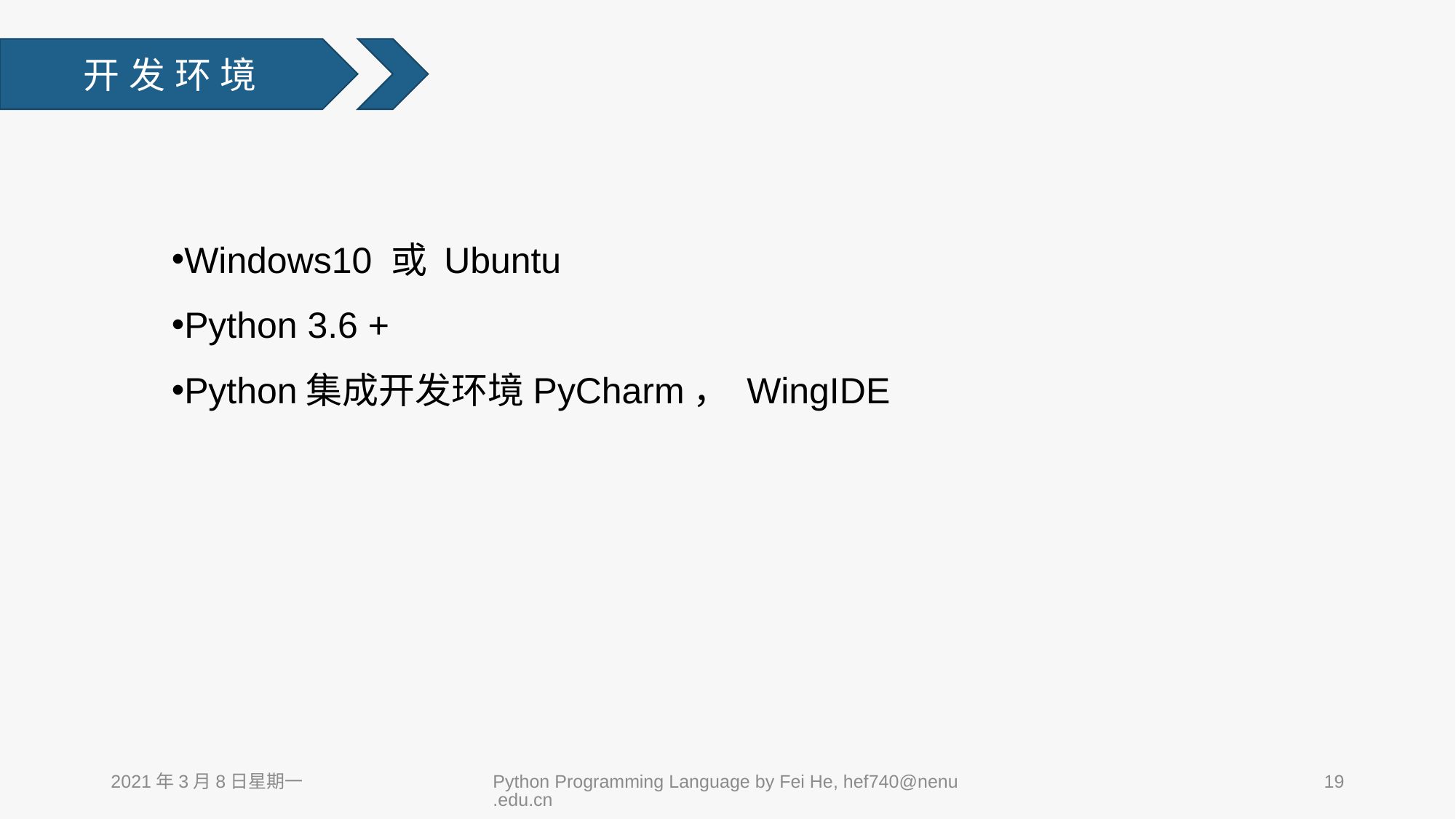

开发环境

Windows10 或 Ubuntu
Python 3.6 +
Python集成开发环境PyCharm， WingIDE

2021年3月8日星期一
Python Programming Language by Fei He, hef740@nenu.edu.cn
19